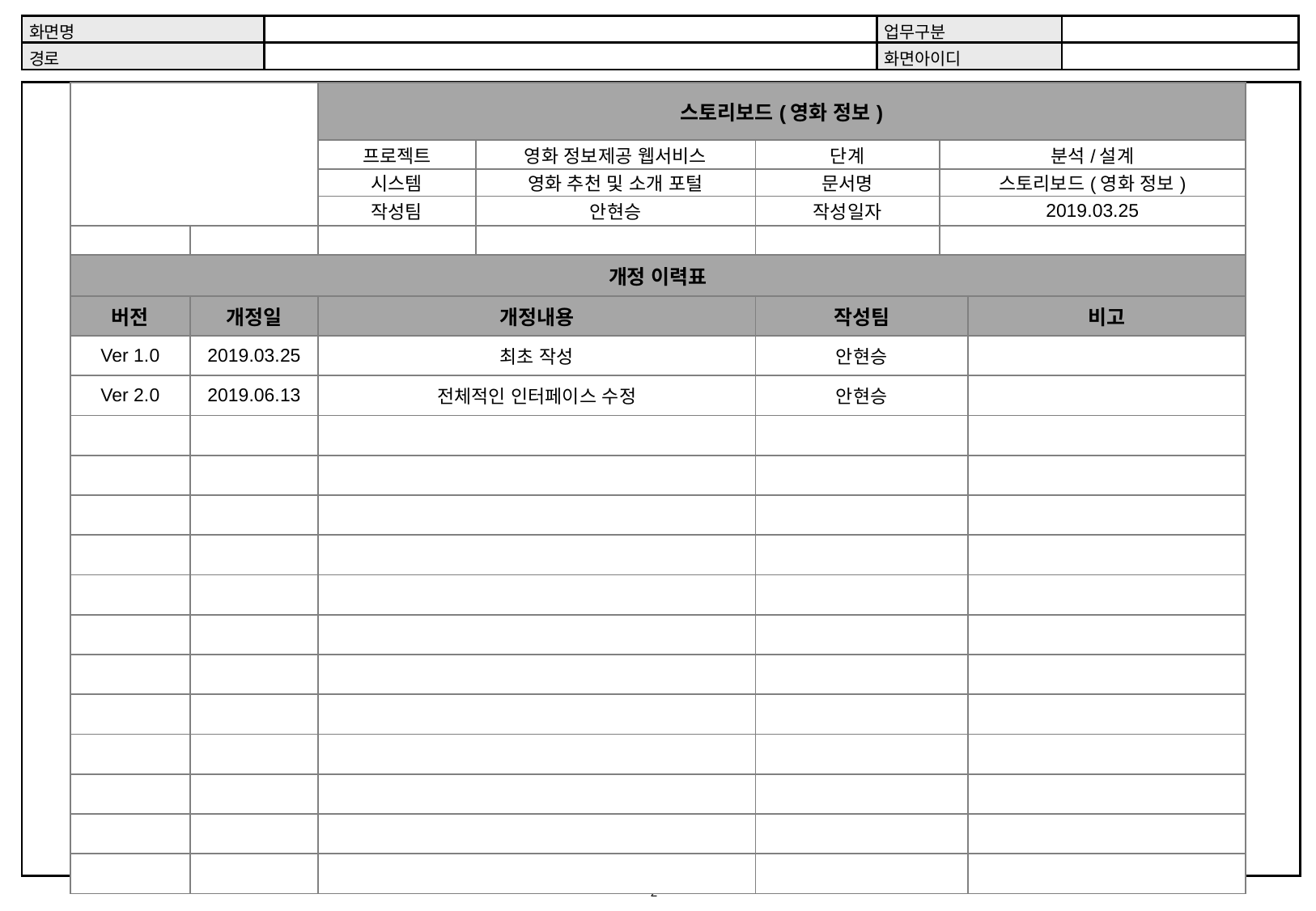

|  |  | 스토리보드(영화 정보) |  |  |  |  |
| --- | --- | --- | --- | --- | --- | --- |
|  |  | 프로젝트 | 영화 정보제공 웹서비스 | 단계 | 분석/설계 |  |
|  |  | 시스템 | 영화 추천 및 소개 포털 | 문서명 | 스토리보드(영화 정보) |  |
|  |  | 작성팀 | 안현승 | 작성일자 | 2019.03.25 |  |
|  |  |  |  |  |  |  |
| 개정 이력표 |  |  |  |  |  |  |
| 버전 | 개정일 | 개정내용 |  | 작성팀 |  | 비고 |
| Ver 1.0 | 2019.03.25 | 최초 작성 |  | 안현승 |  |  |
| Ver 2.0 | 2019.06.13 | 전체적인 인터페이스 수정 |  | 안현승 |  |  |
|  |  |  |  |  |  |  |
|  |  |  |  |  |  |  |
|  |  |  |  |  |  |  |
|  |  |  |  |  |  |  |
|  |  |  |  |  |  |  |
|  |  |  |  |  |  |  |
|  |  |  |  |  |  |  |
|  |  |  |  |  |  |  |
|  |  |  |  |  |  |  |
|  |  |  |  |  |  |  |
|  |  |  |  |  |  |  |
|  |  |  |  |  |  |  |